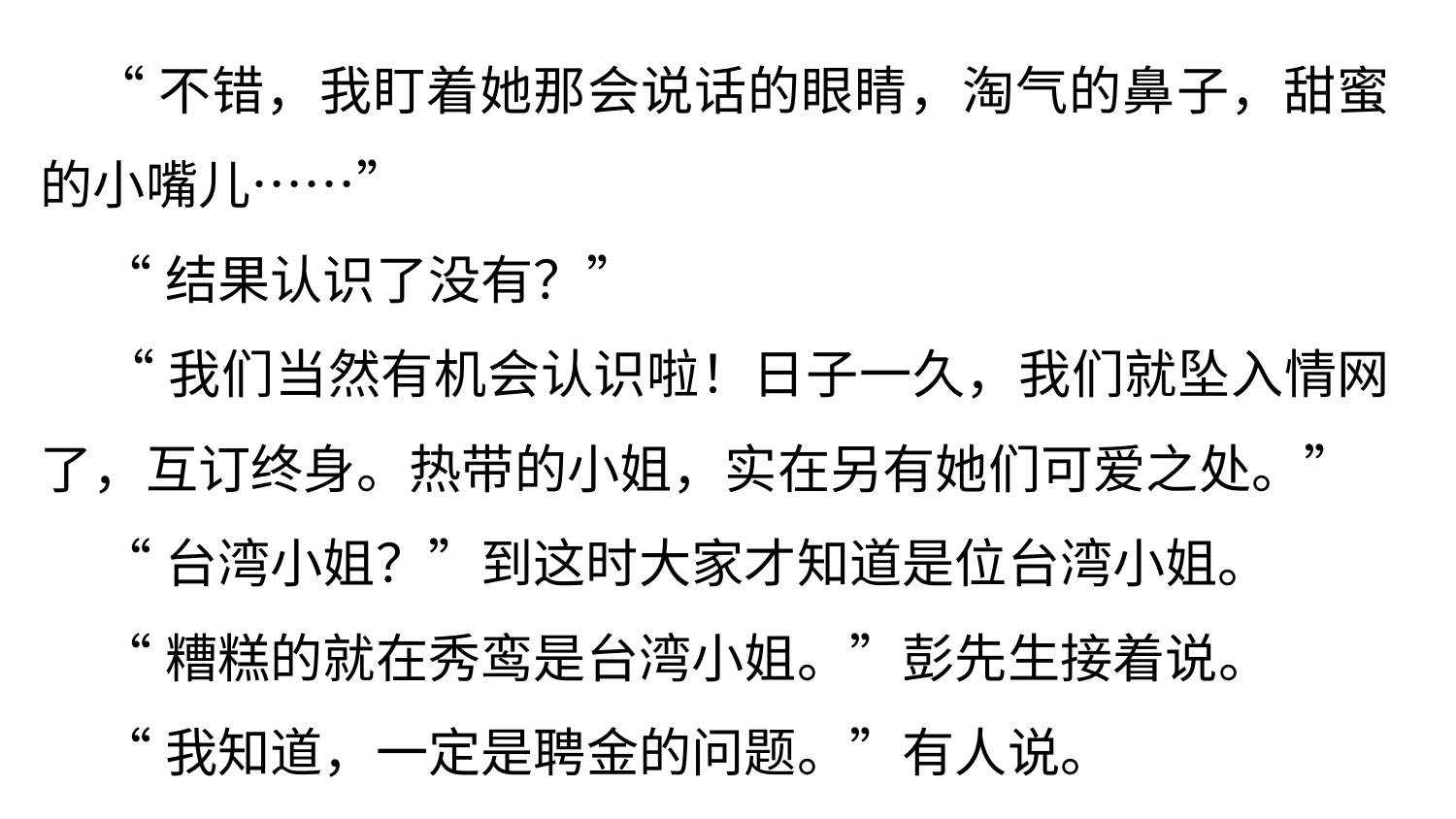

“不错，我盯着她那会说话的眼睛，淘气的鼻子，甜蜜的小嘴儿……”
     “结果认识了没有？”
     “我们当然有机会认识啦！日子一久，我们就坠入情网了，互订终身。热带的小姐，实在另有她们可爱之处。”
     “台湾小姐？”到这时大家才知道是位台湾小姐。
     “糟糕的就在秀鸾是台湾小姐。”彭先生接着说。
     “我知道，一定是聘金的问题。”有人说。